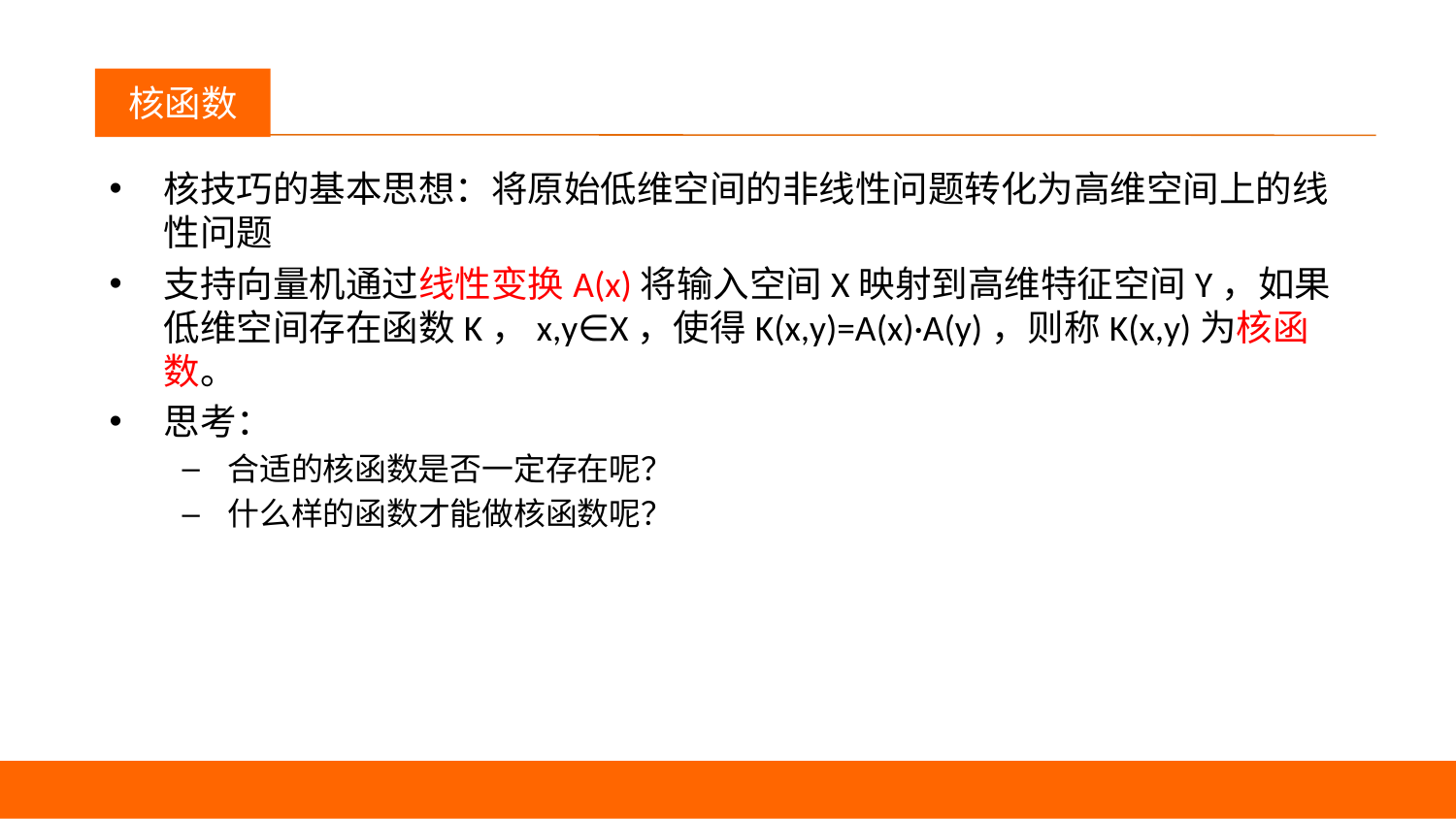

议程
核函数

核技巧的基本思想：将原始低维空间的非线性问题转化为高维空间上的线性问题
支持向量机通过线性变换A(x)将输入空间X映射到高维特征空间Y，如果低维空间存在函数K，x,y∈X，使得K(x,y)=A(x)·A(y)，则称K(x,y)为核函数。
思考：
合适的核函数是否一定存在呢？
什么样的函数才能做核函数呢？